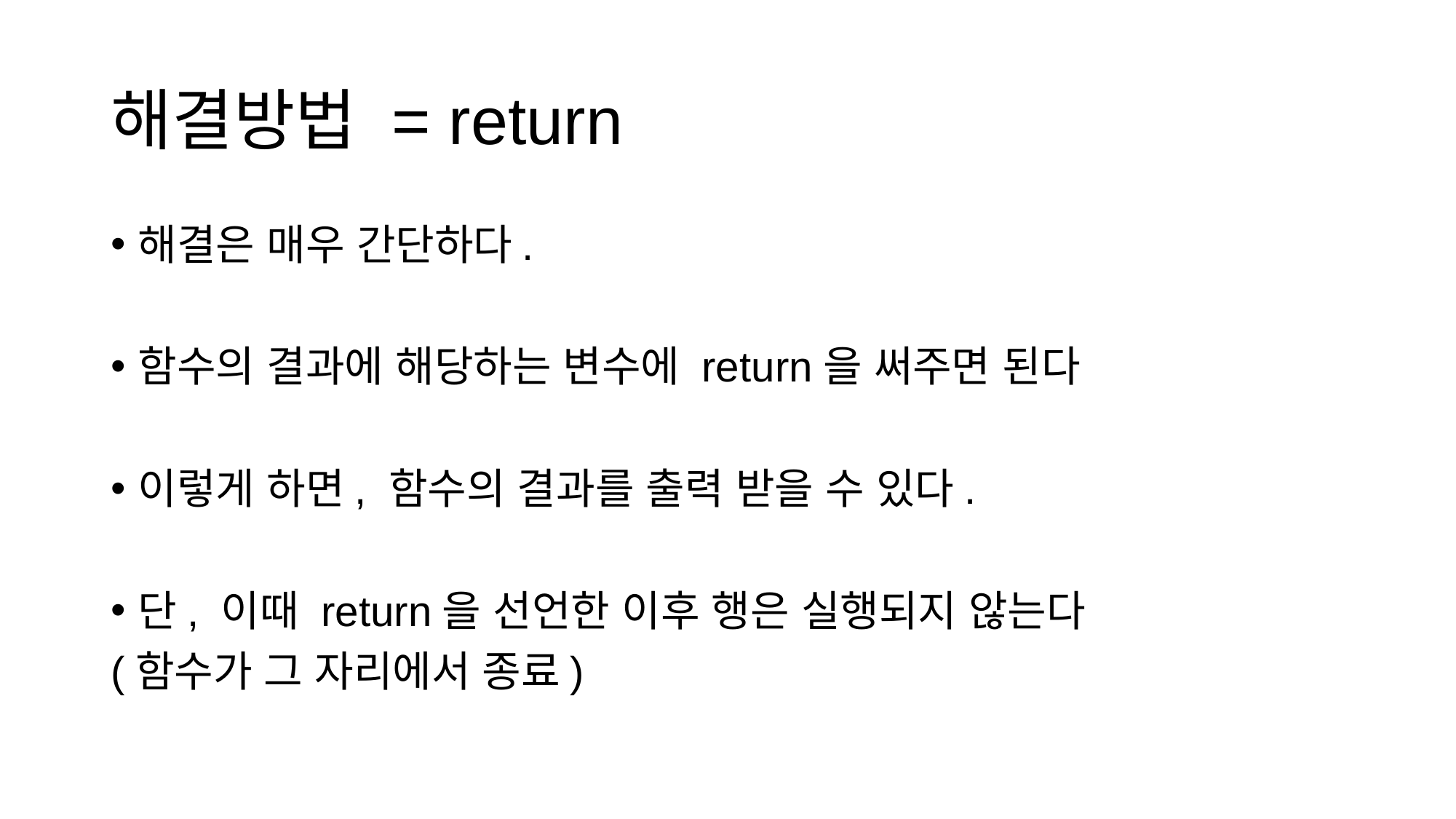

# 해결방법 = return
해결은 매우 간단하다.

함수의 결과에 해당하는 변수에 return을 써주면 된다

이렇게 하면, 함수의 결과를 출력 받을 수 있다.

단, 이때 return을 선언한 이후 행은 실행되지 않는다
(함수가 그 자리에서 종료)